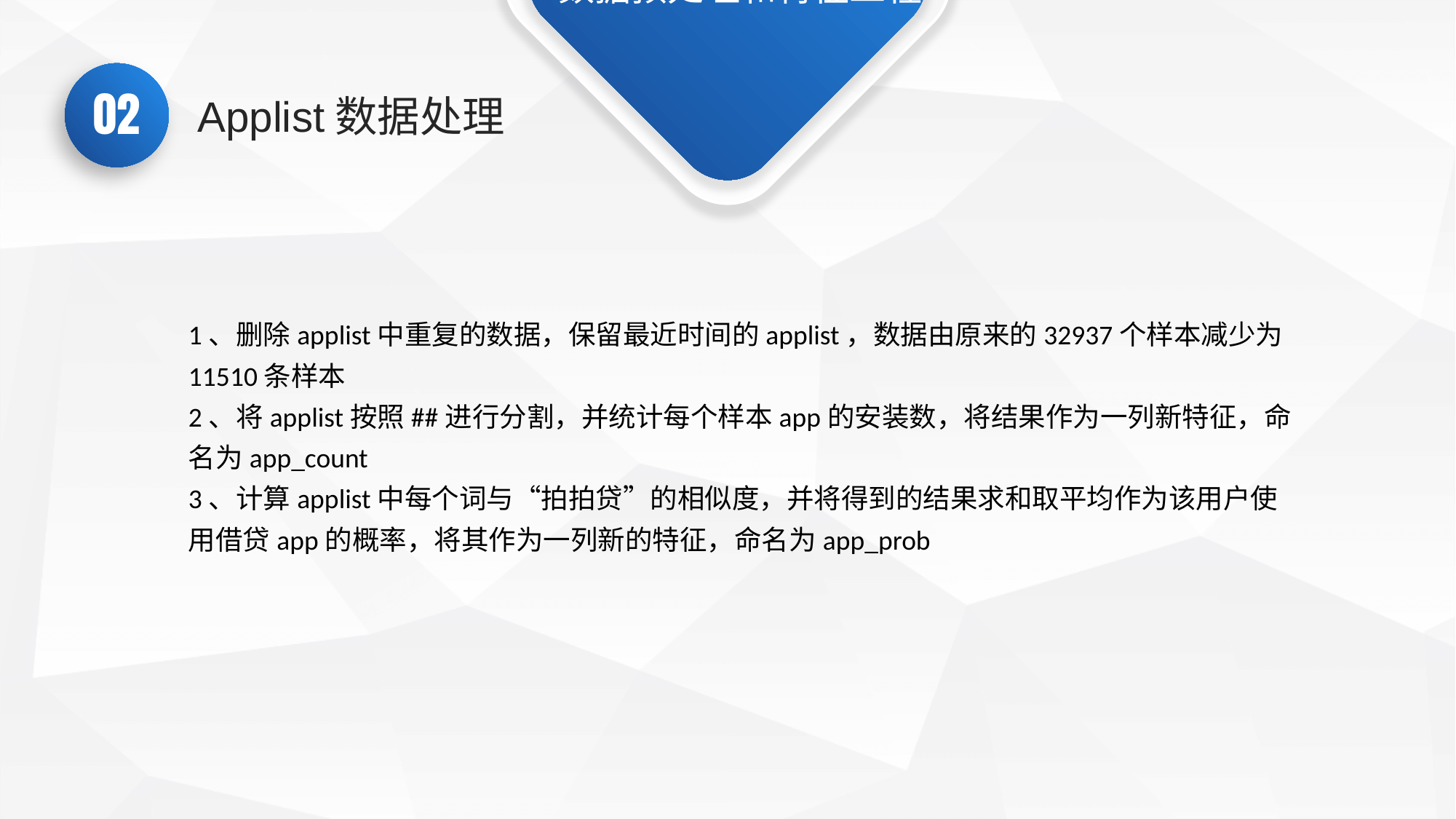

数据预处理和特征工程
02
Applist数据处理
1、删除applist中重复的数据，保留最近时间的applist，数据由原来的32937个样本减少为11510条样本
2、将applist按照##进行分割，并统计每个样本app的安装数，将结果作为一列新特征，命名为app_count
3、计算applist中每个词与“拍拍贷”的相似度，并将得到的结果求和取平均作为该用户使用借贷app的概率，将其作为一列新的特征，命名为app_prob